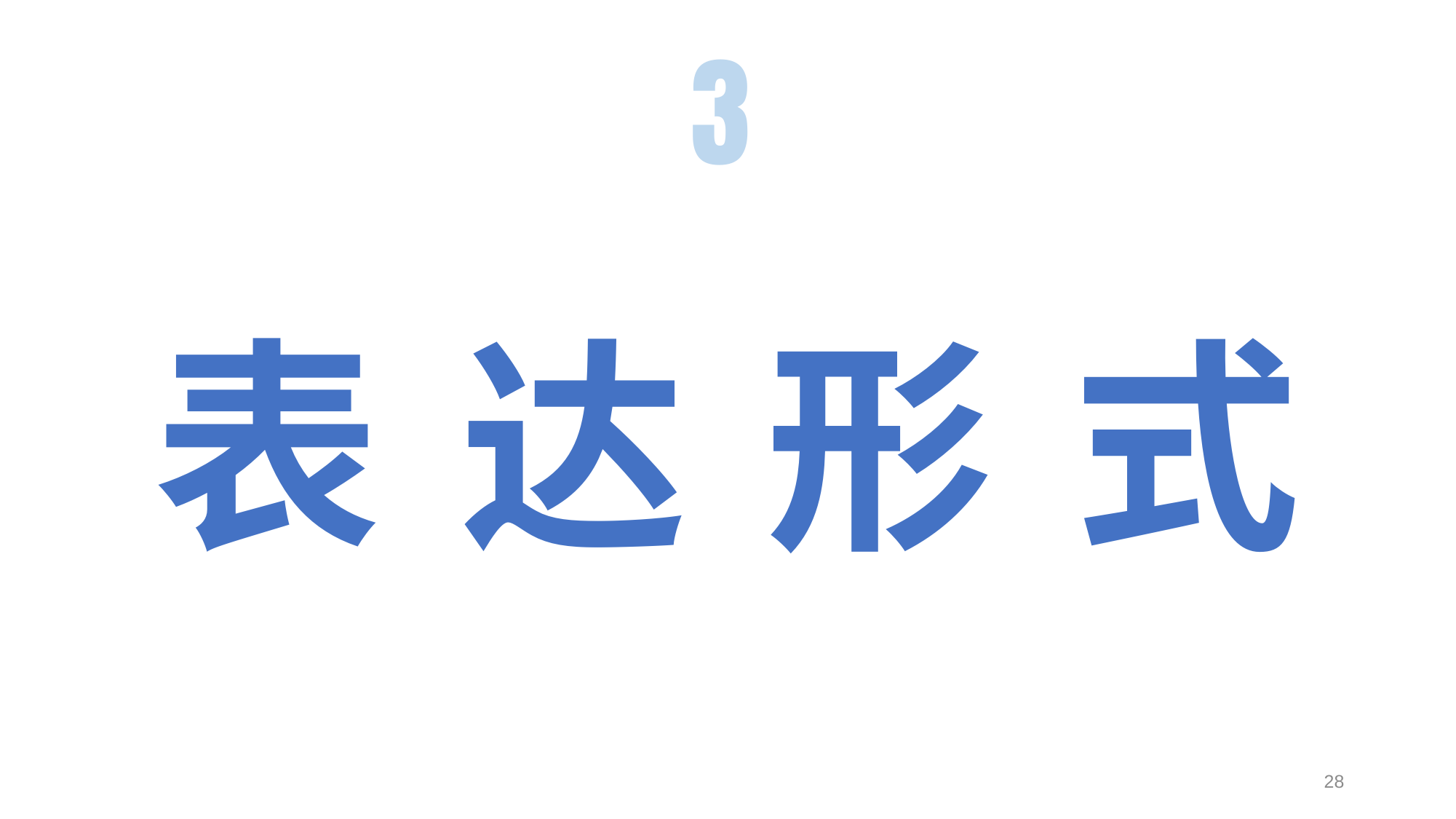

3
# 表 达 形 式
28